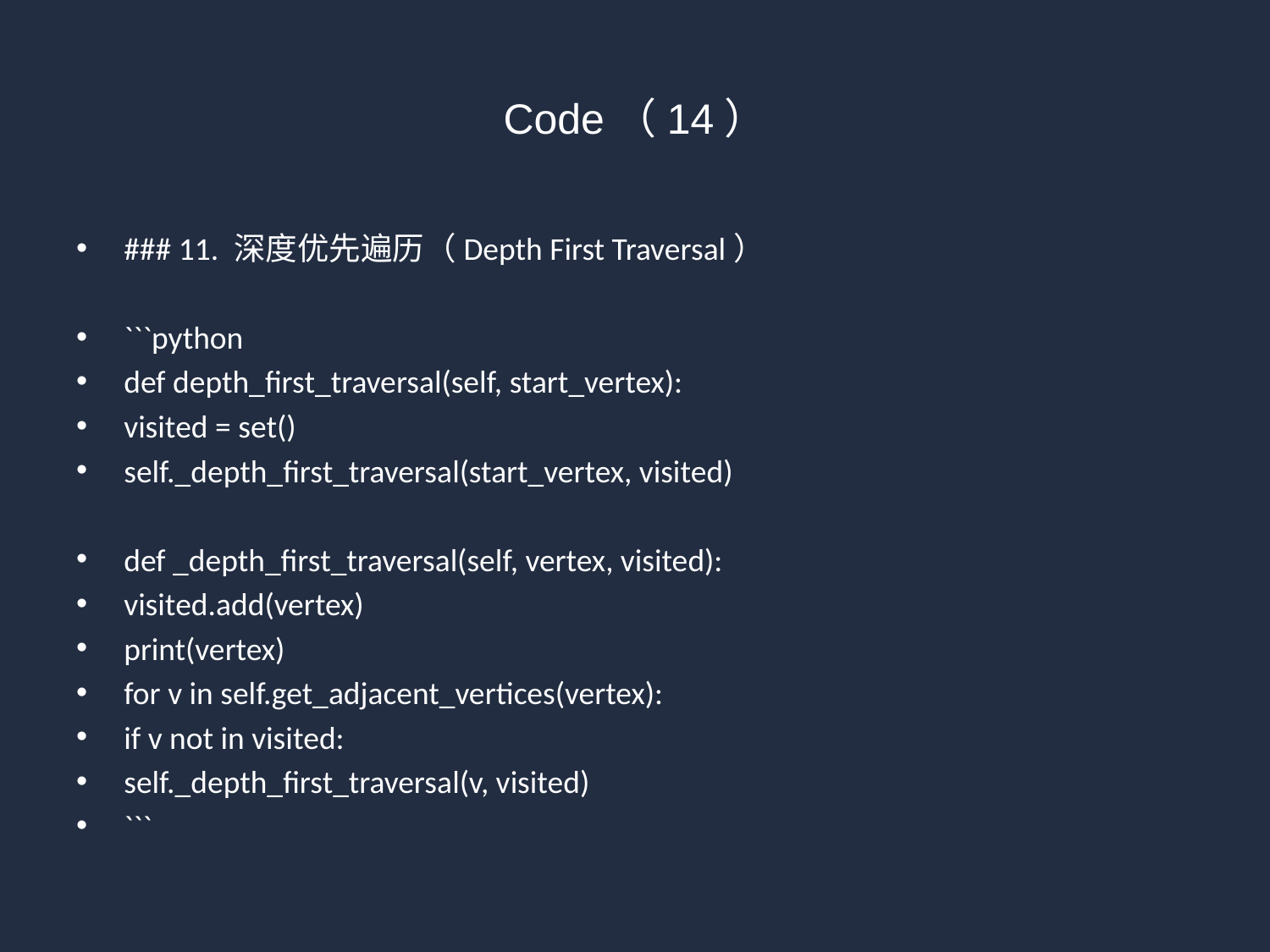

# Code（14）
### 11. 深度优先遍历（Depth First Traversal）

```python
def depth_first_traversal(self, start_vertex):
visited = set()
self._depth_first_traversal(start_vertex, visited)

def _depth_first_traversal(self, vertex, visited):
visited.add(vertex)
print(vertex)
for v in self.get_adjacent_vertices(vertex):
if v not in visited:
self._depth_first_traversal(v, visited)
```